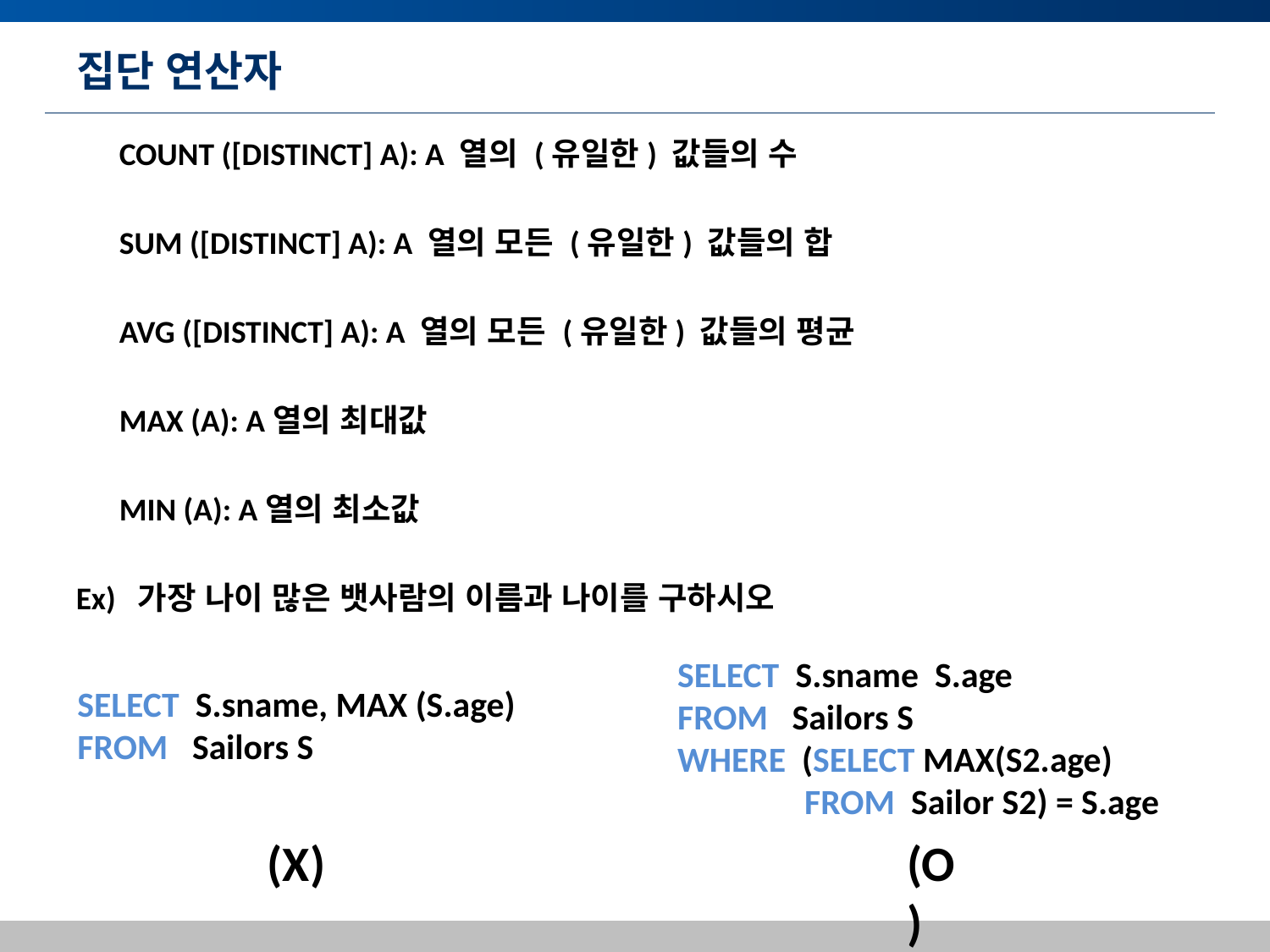

# 집단 연산자
      COUNT ([DISTINCT] A): A 열의 (유일한) 값들의 수

      SUM ([DISTINCT] A): A 열의 모든 (유일한) 값들의 합

      AVG ([DISTINCT] A): A 열의 모든 (유일한) 값들의 평균

      MAX (A): A열의 최대값

      MIN (A): A열의 최소값

Ex)  가장 나이 많은 뱃사람의 이름과 나이를 구하시오

SELECT  S.sname  S.age
FROM   Sailors S
WHERE  (SELECT MAX(S2.age)
	FROM  Sailor S2) = S.age
SELECT  S.sname, MAX (S.age)
FROM   Sailors S
(X)
(O)